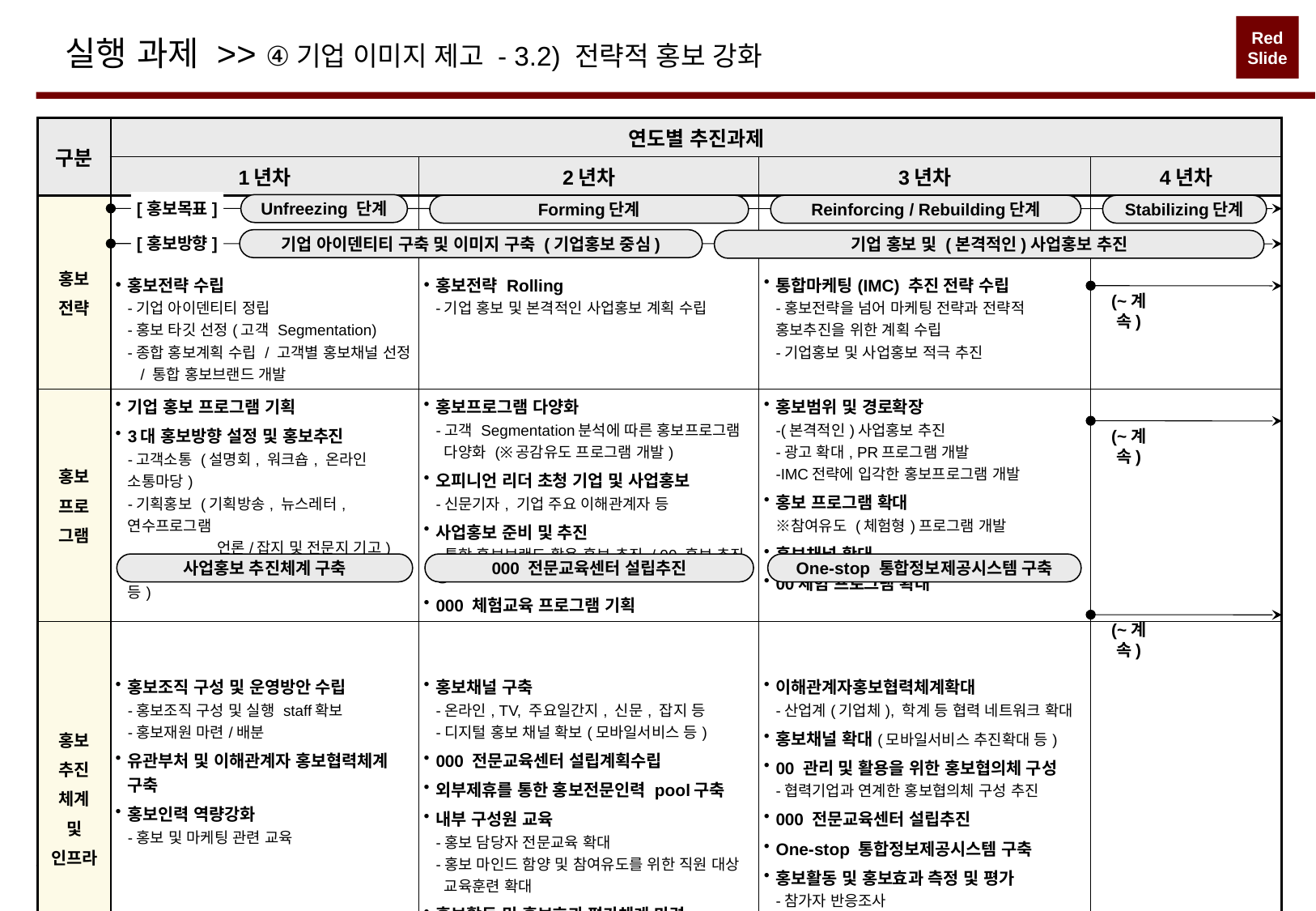

# 실행 과제 >> ④기업 이미지 제고 - 3.2) 전략적 홍보 강화
| 구분 | 연도별 추진과제 |  |  |  |
| --- | --- | --- | --- | --- |
|  | 1년차 | 2년차 | 3년차 | 4년차 |
| 홍보 전략 | 홍보전략 수립 -기업 아이덴티티 정립 -홍보 타깃 선정(고객 Segmentation) -종합 홍보계획 수립 / 고객별 홍보채널 선정 / 통합 홍보브랜드 개발 | 홍보전략 Rolling -기업 홍보 및 본격적인 사업홍보 계획 수립 | 통합마케팅(IMC) 추진 전략 수립 -홍보전략을 넘어 마케팅 전략과 전략적 홍보추진을 위한 계획 수립 -기업홍보 및 사업홍보 적극 추진 |  |
| 홍보 프로 그램 | 기업 홍보 프로그램 기획 3대 홍보방향 설정 및 홍보추진 -고객소통 (설명회, 워크숍, 온라인 소통마당) -기획홍보 (기획방송, 뉴스레터, 연수프로그램 언론/잡지 및 전문지 기고) -행사기획 (이벤트 및 00대회, 00체험 등) | 홍보프로그램 다양화 -고객 Segmentation분석에 따른 홍보프로그램 다양화 (※공감유도 프로그램 개발) 오피니언 리더 초청 기업 및 사업홍보 -신문기자, 기업 주요 이해관계자 등 사업홍보 준비 및 추진 -통합 홍보브랜드 활용 홍보 추진 / 00 홍보 추진 등 000 체험교육 프로그램 기획 | 홍보범위 및 경로확장 -(본격적인)사업홍보 추진 -광고 확대, PR프로그램 개발 -IMC전략에 입각한 홍보프로그램 개발 홍보 프로그램 확대 ※참여유도 (체험형)프로그램 개발 홍보채널 확대 00체험 프로그램 확대 |  |
| 홍보 추진 체계 및 인프라 | 홍보조직 구성 및 운영방안 수립 -홍보조직 구성 및 실행 staff확보 -홍보재원 마련/배분 유관부처 및 이해관계자 홍보협력체계 구축 홍보인력 역량강화 -홍보 및 마케팅 관련 교육 | 홍보채널 구축 -온라인, TV, 주요일간지, 신문, 잡지 등 -디지털 홍보 채널 확보(모바일서비스 등) 000 전문교육센터 설립계획수립 외부제휴를 통한 홍보전문인력 pool구축 내부 구성원 교육 -홍보 담당자 전문교육 확대 -홍보 마인드 함양 및 참여유도를 위한 직원 대상 교육훈련 확대 홍보활동 및 홍보효과 평가체계 마련 -참가자 반응조사/실행단계별 평가 (보도현황분석, 인식조사, 설문조사 등) | 이해관계자홍보협력체계확대 -산업계(기업체), 학계 등 협력 네트워크 확대 홍보채널 확대(모바일서비스 추진확대 등) 00 관리 및 활용을 위한 홍보협의체 구성 -협력기업과 연계한 홍보협의체 구성 추진 000 전문교육센터 설립추진 One-stop 통합정보제공시스템 구축 홍보활동 및 홍보효과 측정 및 평가 -참가자 반응조사 -실행단계별 홍보효과 측정 등 |  |
[홍보목표]
Unfreezing 단계
Forming단계
Reinforcing / Rebuilding단계
Stabilizing단계
[홍보방향]
기업 아이덴티티 구축 및 이미지 구축 (기업홍보 중심)
기업 홍보 및 (본격적인)사업홍보 추진
(~계속)
(~계속)
사업홍보 추진체계 구축
000 전문교육센터 설립추진
One-stop 통합정보제공시스템 구축
(~계속)